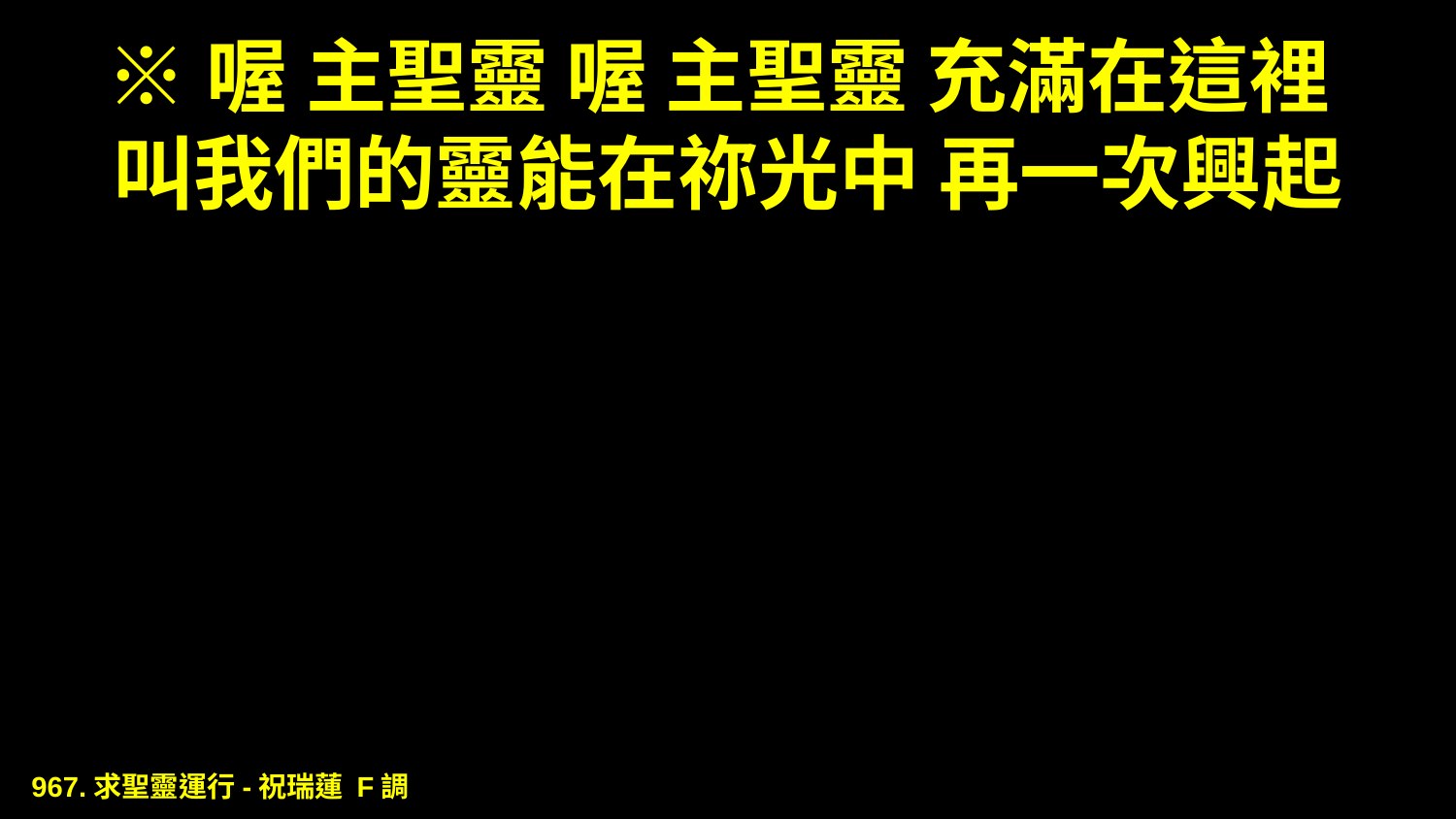

# ※喔 主聖靈 喔 主聖靈 充滿在這裡 叫我們的靈能在祢光中 再一次興起
967.求聖靈運行-祝瑞蓮 F調